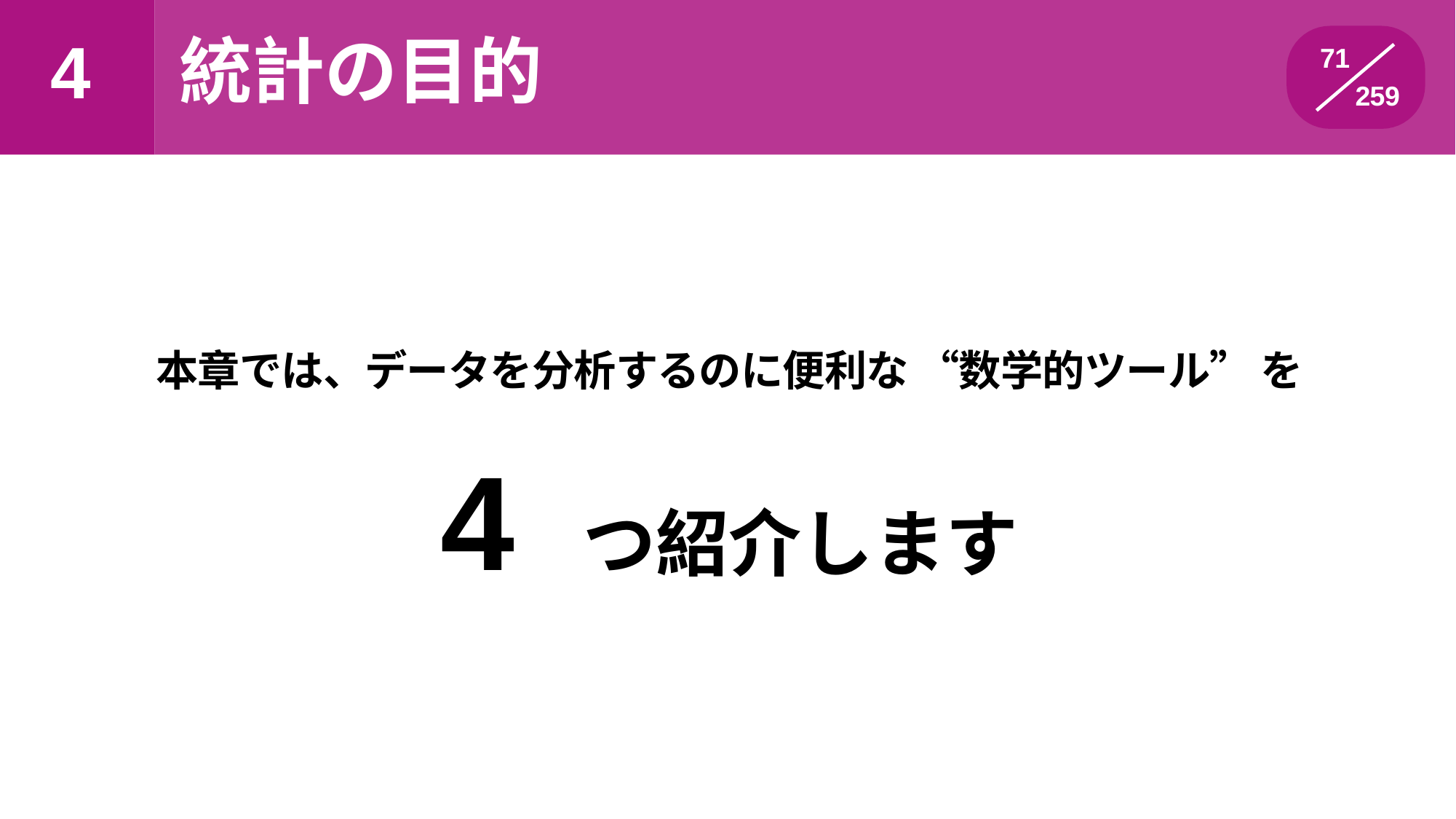

統計の目的
# 4
71
259
本章では、データを分析するのに便利な “数学的ツール” を
4 つ紹介します